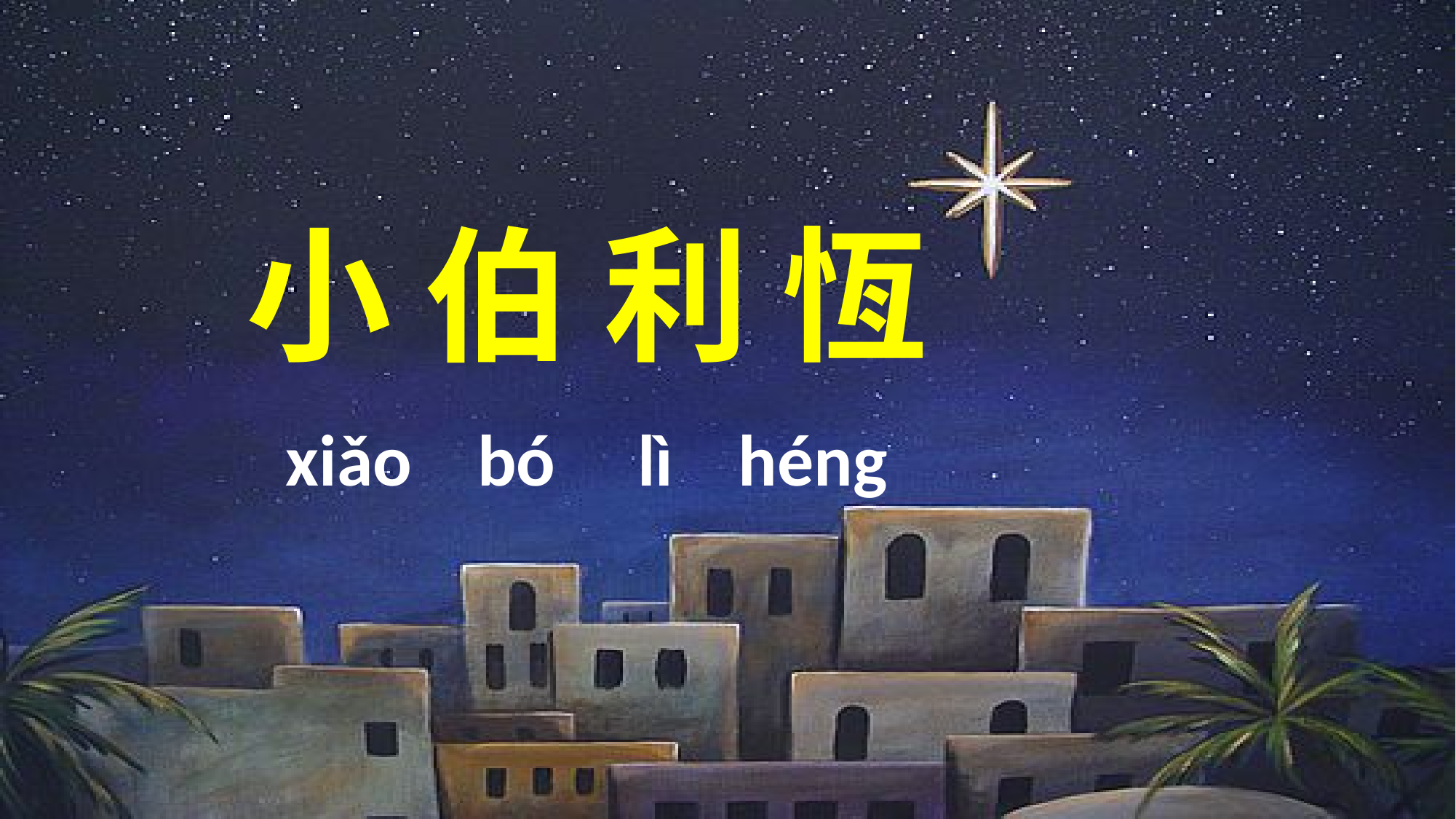

# 小 伯 利 恆
xiǎo    bó     lì    héng